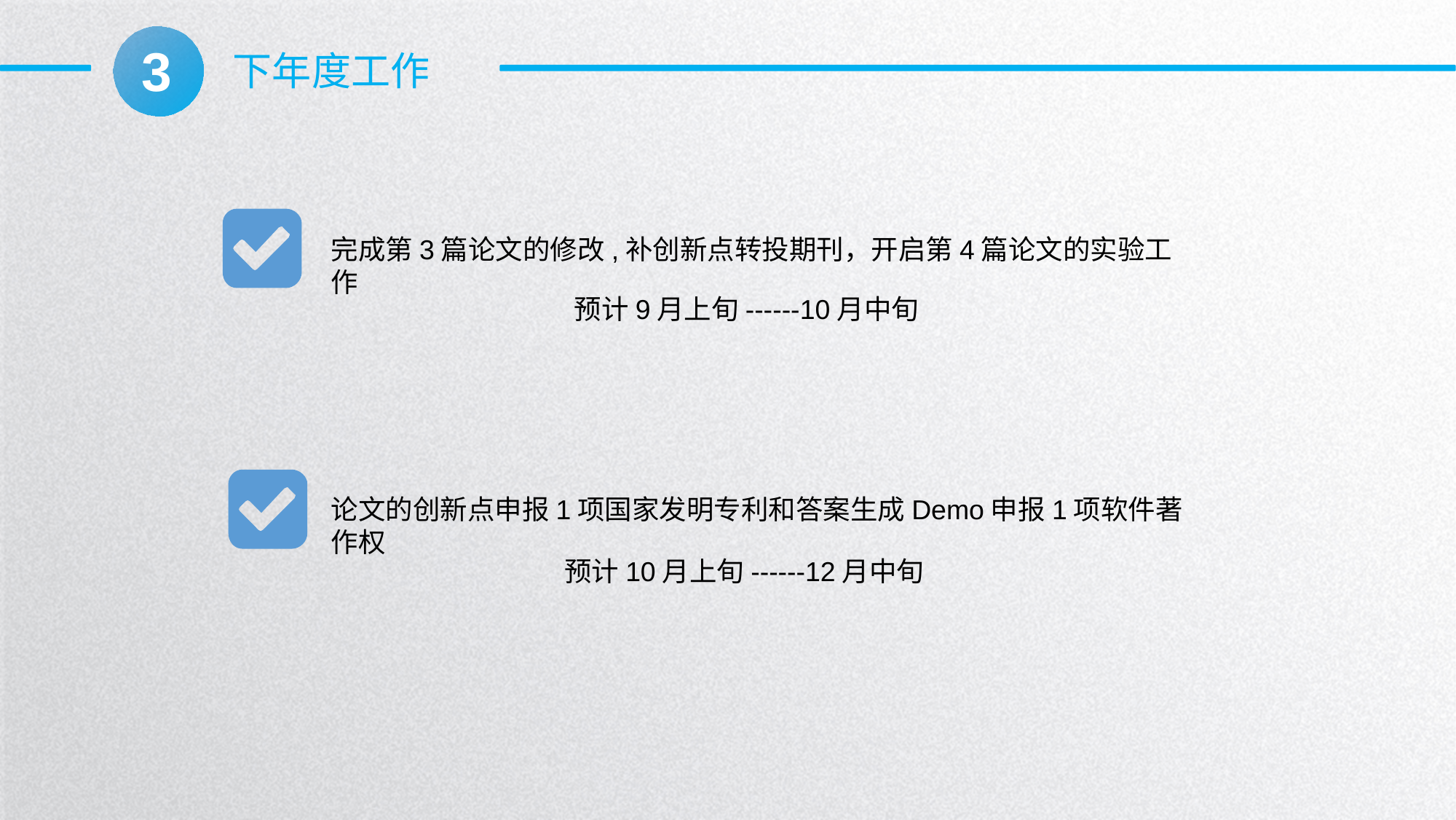

3
下年度工作

完成第3篇论文的修改,补创新点转投期刊，开启第4篇论文的实验工作
预计9月上旬------10月中旬

论文的创新点申报1项国家发明专利和答案生成Demo申报1项软件著作权
预计10月上旬------12月中旬